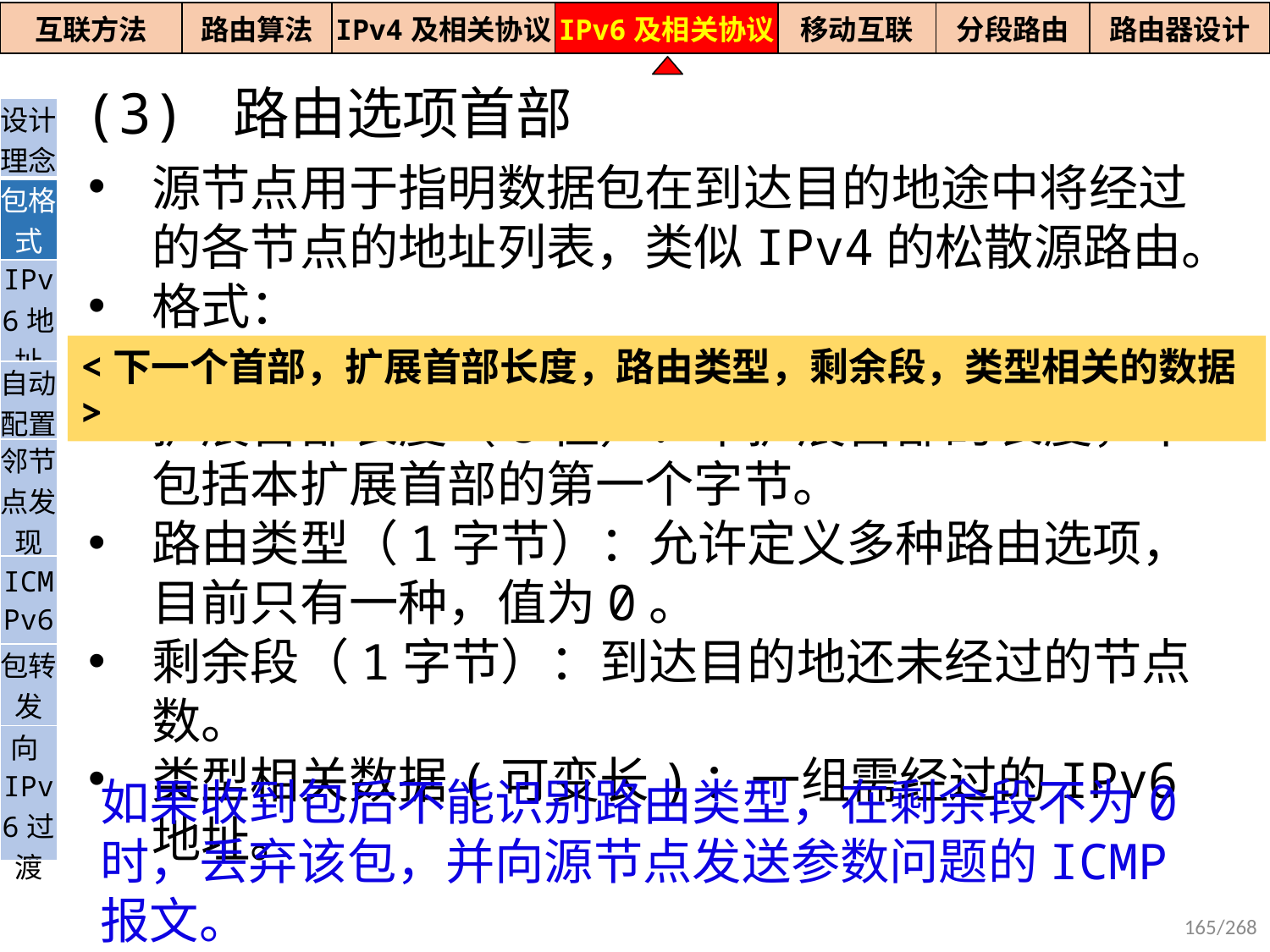

| 互联方法 | 路由算法 | IPv4及相关协议 | IPv6及相关协议 | 移动互联 | 分段路由 | 路由器设计 |
| --- | --- | --- | --- | --- | --- | --- |

(3) 路由选项首部
| 设计理念 |
| --- |
| 包格式 |
| IPv6地址 |
| 自动配置 |
| 邻节点发现 |
| ICMPv6 |
| 包转发 |
| 向IPv6过渡 |
源节点用于指明数据包在到达目的地途中将经过的各节点的地址列表，类似IPv4的松散源路由。
格式：

扩展首部长度（8位）：本扩展首部的长度，不包括本扩展首部的第一个字节。
路由类型（1字节）：允许定义多种路由选项，目前只有一种，值为0。
剩余段（1字节）：到达目的地还未经过的节点数。
类型相关数据(可变长)：一组需经过的IPv6地址。
<下一个首部，扩展首部长度，路由类型，剩余段，类型相关的数据>
如果收到包后不能识别路由类型，在剩余段不为0时，丢弃该包，并向源节点发送参数问题的ICMP报文。
165/268